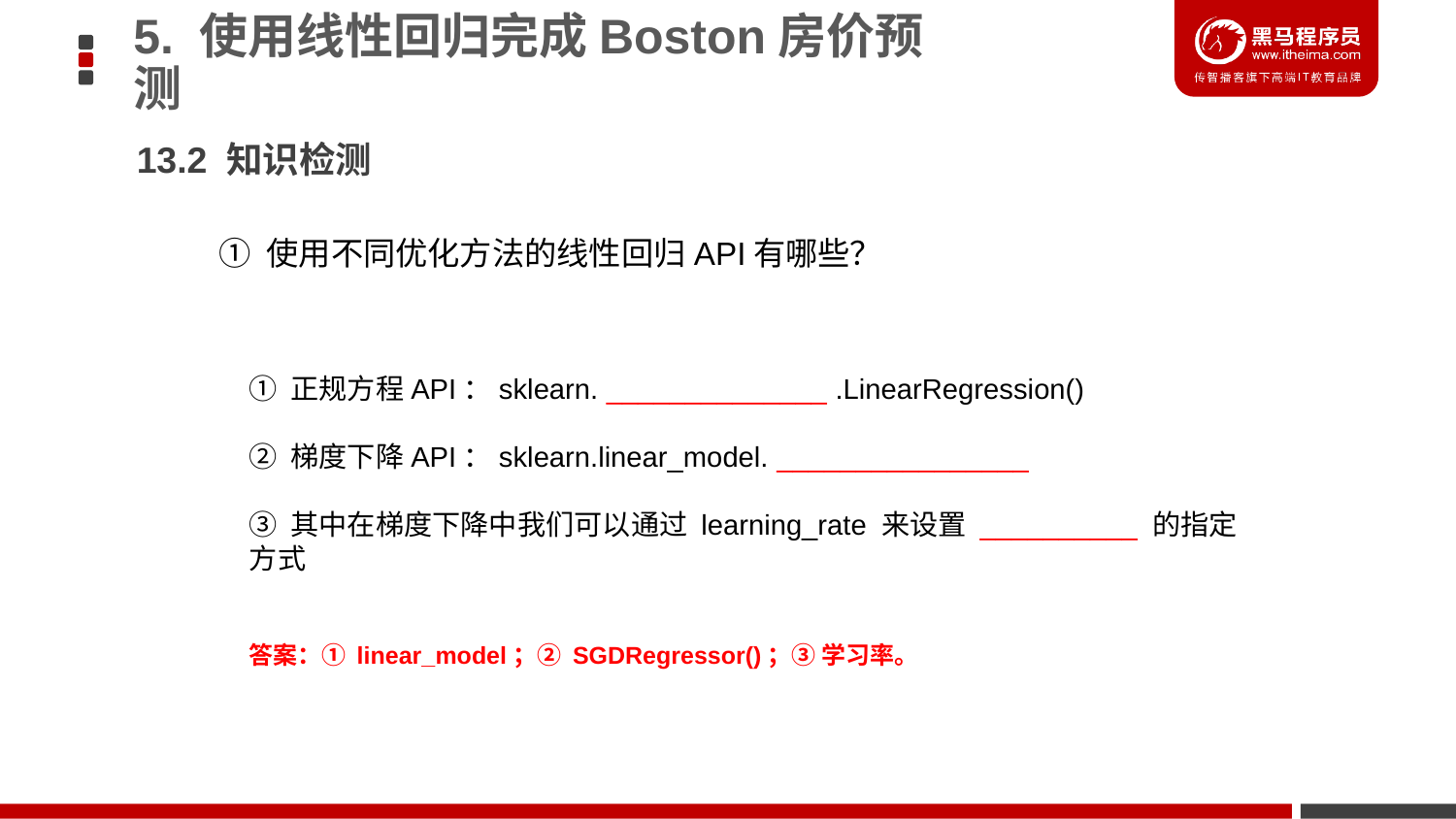

5. 使用线性回归完成Boston房价预测
13.2 知识检测
① 使用不同优化方法的线性回归API有哪些？
① 正规方程API：sklearn. ______________ .LinearRegression()

② 梯度下降API：sklearn.linear_model. ________________

③ 其中在梯度下降中我们可以通过 learning_rate 来设置 __________ 的指定方式
答案：① linear_model；② SGDRegressor()；③ 学习率。